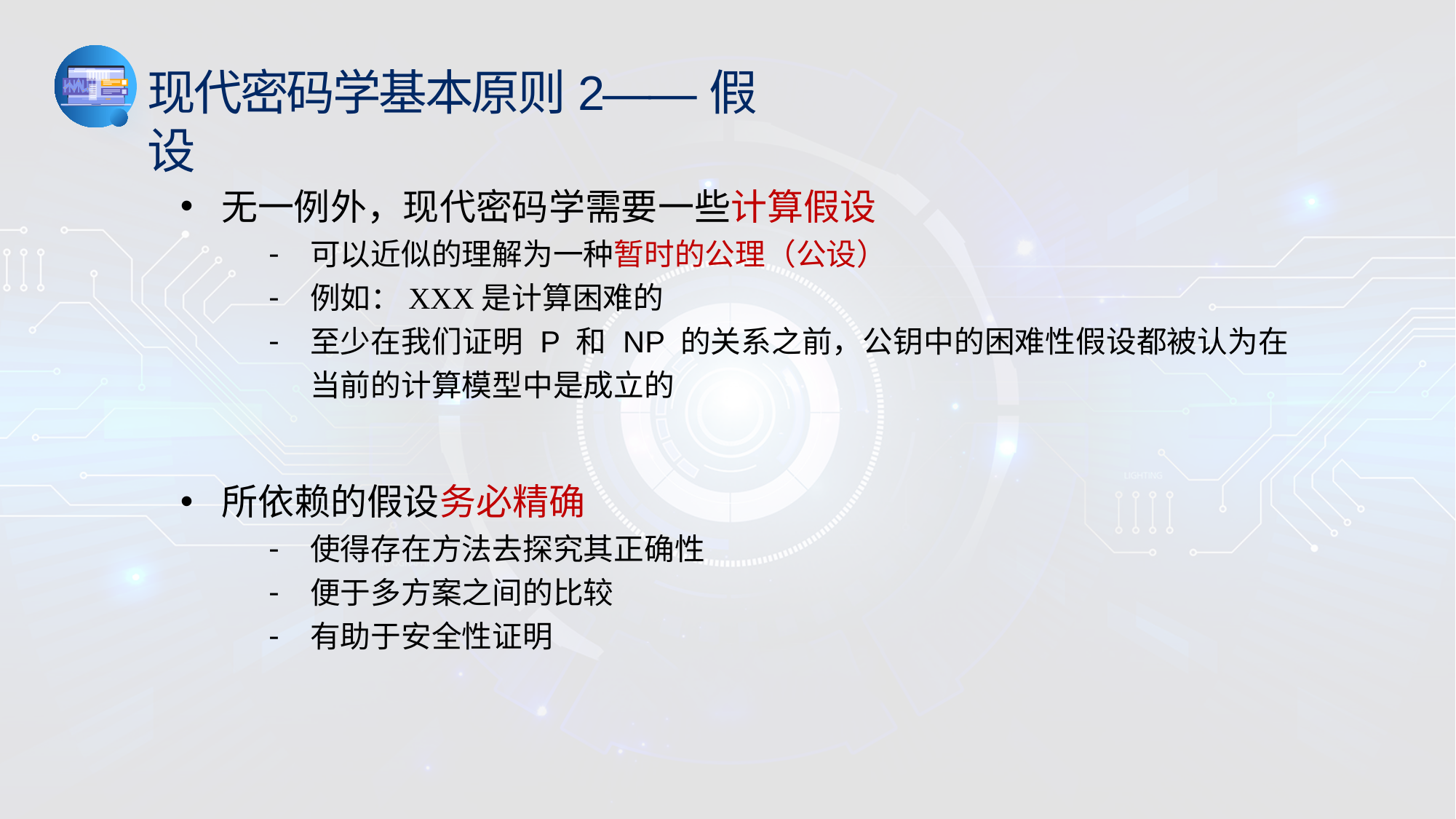

现代密码学基本原则2——假设

无一例外，现代密码学需要一些计算假设
可以近似的理解为一种暂时的公理（公设）
例如：XXX是计算困难的
至少在我们证明 P 和 NP 的关系之前，公钥中的困难性假设都被认为在当前的计算模型中是成立的

所依赖的假设务必精确
使得存在方法去探究其正确性
便于多方案之间的比较
有助于安全性证明